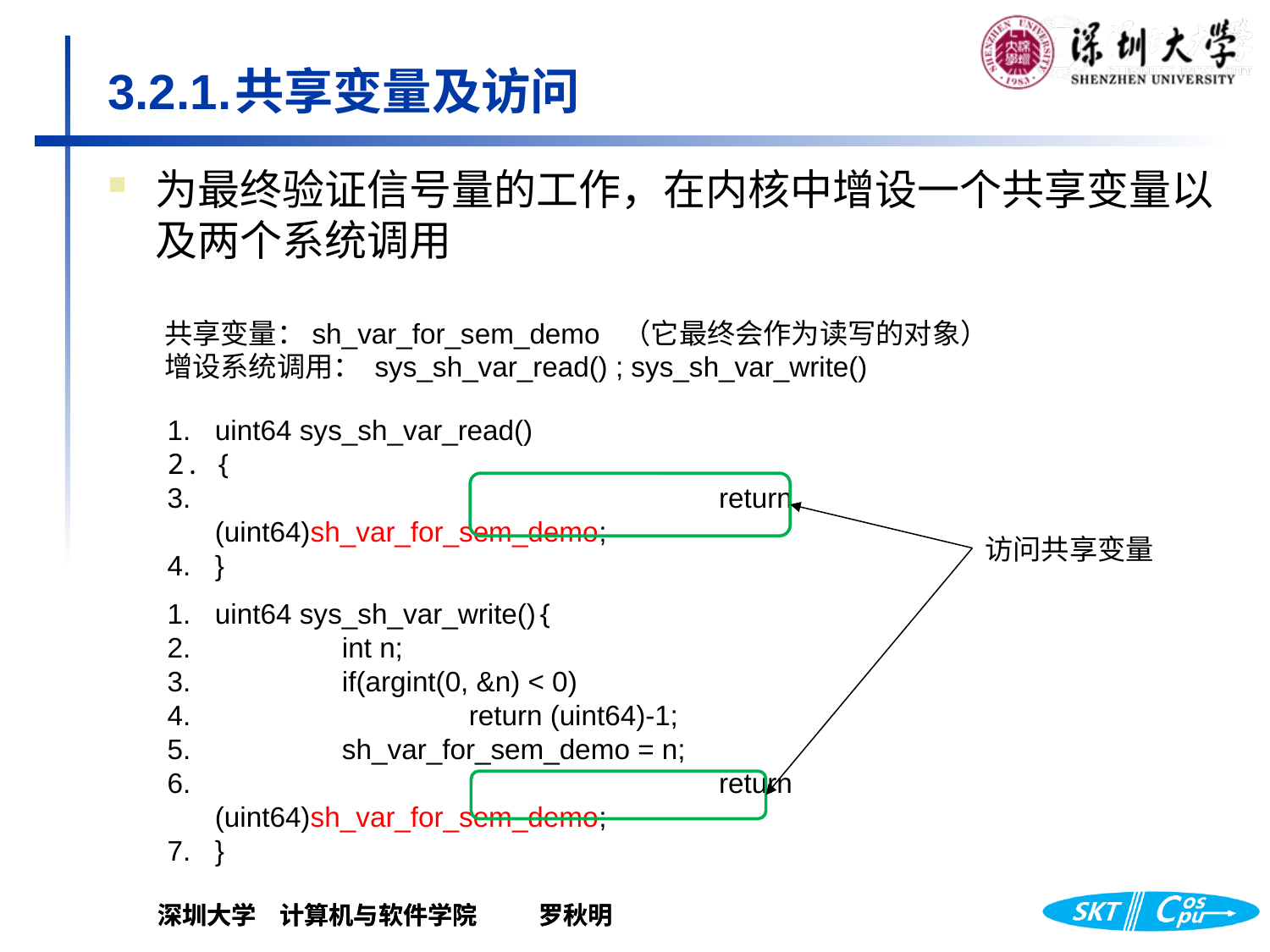

# 3.2.1.	共享变量及访问
为最终验证信号量的工作，在内核中增设一个共享变量以及两个系统调用
共享变量：sh_var_for_sem_demo  （它最终会作为读写的对象）
增设系统调用： sys_sh_var_read() ; sys_sh_var_write()
uint64 sys_sh_var_read()
{
 	return (uint64)sh_var_for_sem_demo;
}

访问共享变量

uint64 sys_sh_var_write(){
 	int n;
 	if(argint(0, &n) < 0)
 		return (uint64)-1;
 	sh_var_for_sem_demo = n;
 	return (uint64)sh_var_for_sem_demo;
}